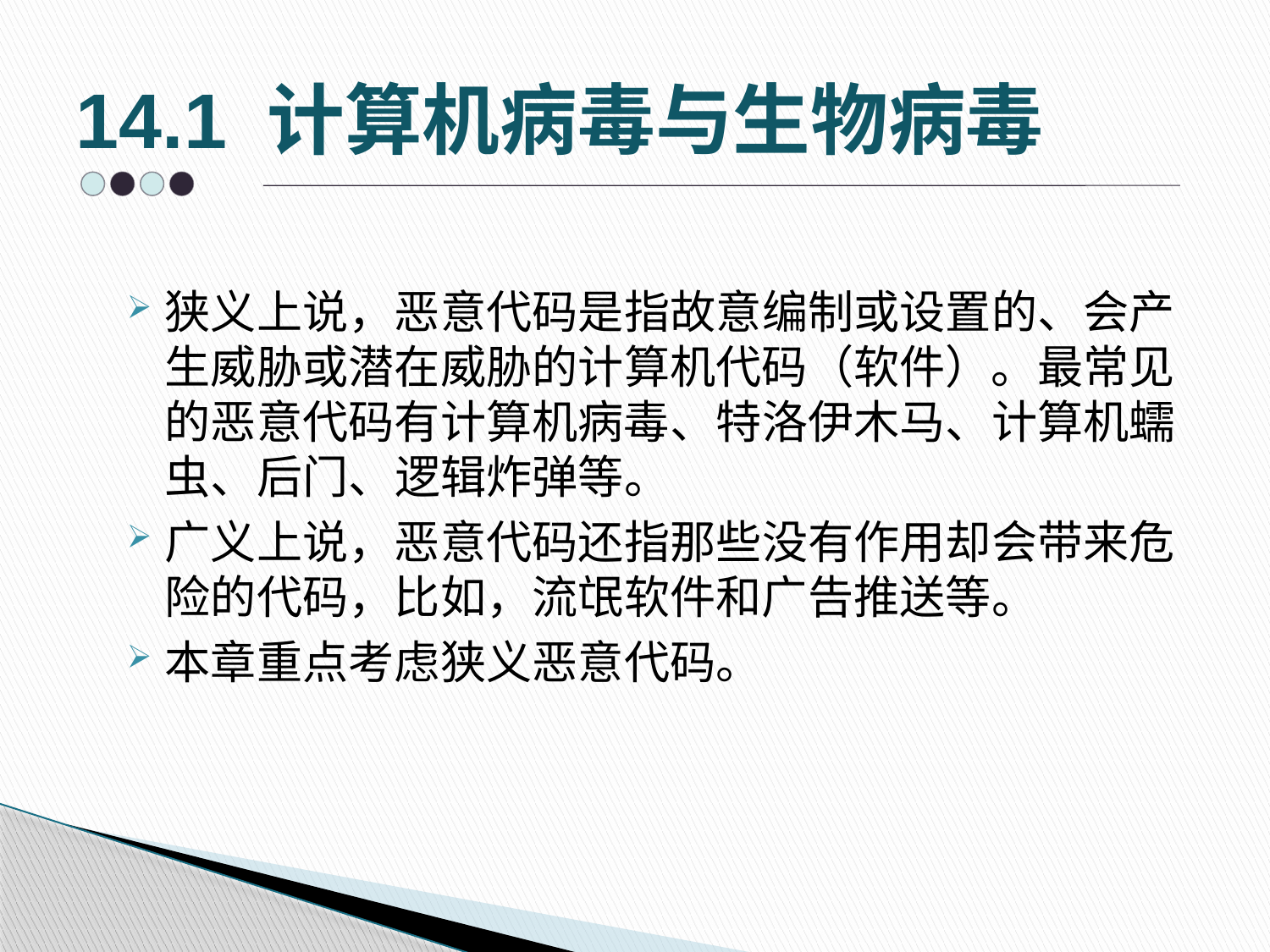

# 14.1 计算机病毒与生物病毒

狭义上说，恶意代码是指故意编制或设置的、会产生威胁或潜在威胁的计算机代码（软件）。最常见的恶意代码有计算机病毒、特洛伊木马、计算机蠕虫、后门、逻辑炸弹等。
广义上说，恶意代码还指那些没有作用却会带来危险的代码，比如，流氓软件和广告推送等。
本章重点考虑狭义恶意代码。